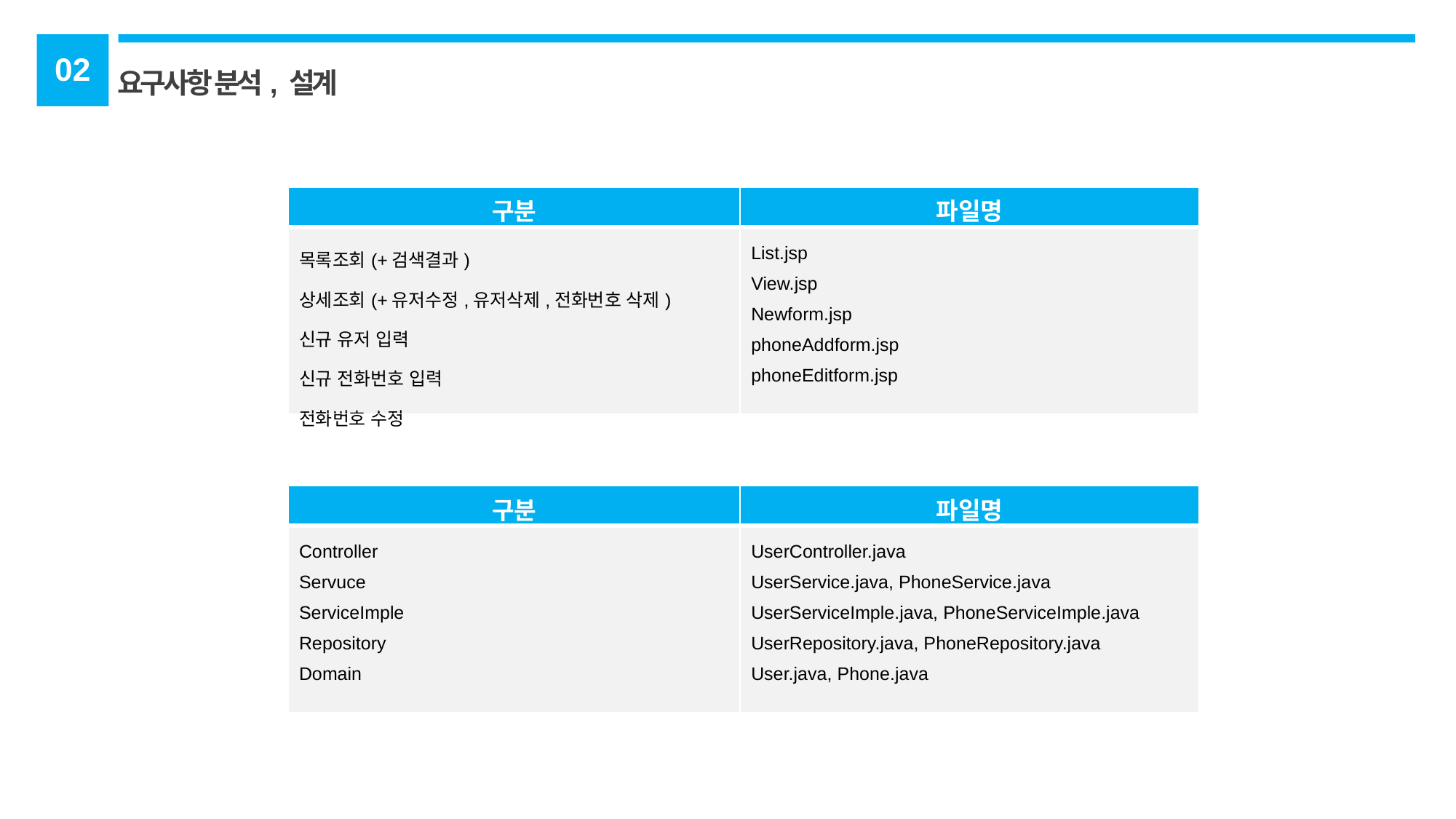

02
요구사항 분석, 설계
| 구분 | 파일명 |
| --- | --- |
| 목록조회(+검색결과) 상세조회(+유저수정,유저삭제,전화번호 삭제) 신규 유저 입력 신규 전화번호 입력 전화번호 수정 | List.jsp View.jsp Newform.jsp phoneAddform.jsp phoneEditform.jsp |
| 구분 | 파일명 |
| --- | --- |
| Controller Servuce ServiceImple Repository Domain | UserController.java UserService.java, PhoneService.java UserServiceImple.java, PhoneServiceImple.java UserRepository.java, PhoneRepository.java User.java, Phone.java |